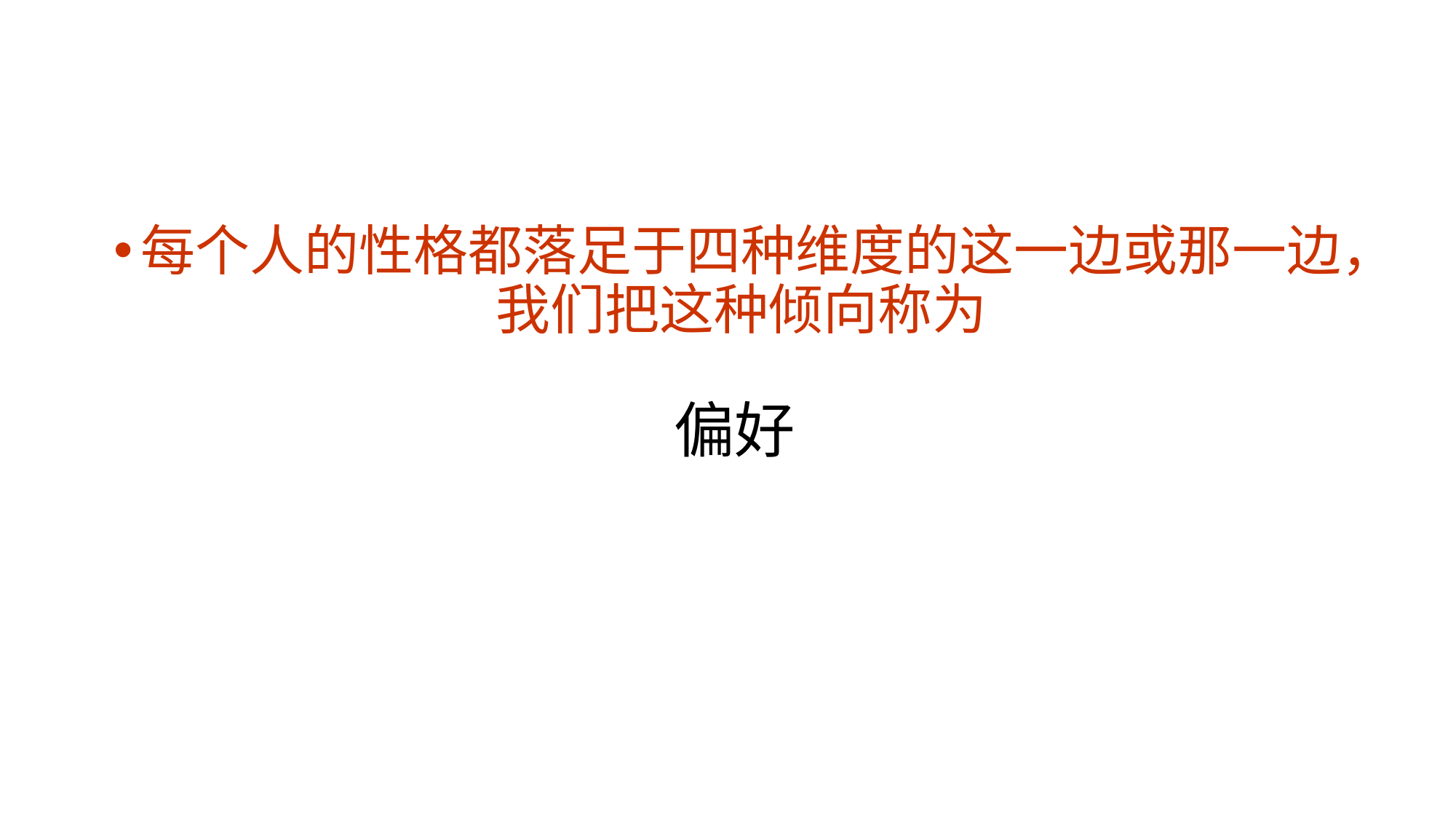

每个人的性格都落足于四种维度的这一边或那一边，我们把这种倾向称为
偏好